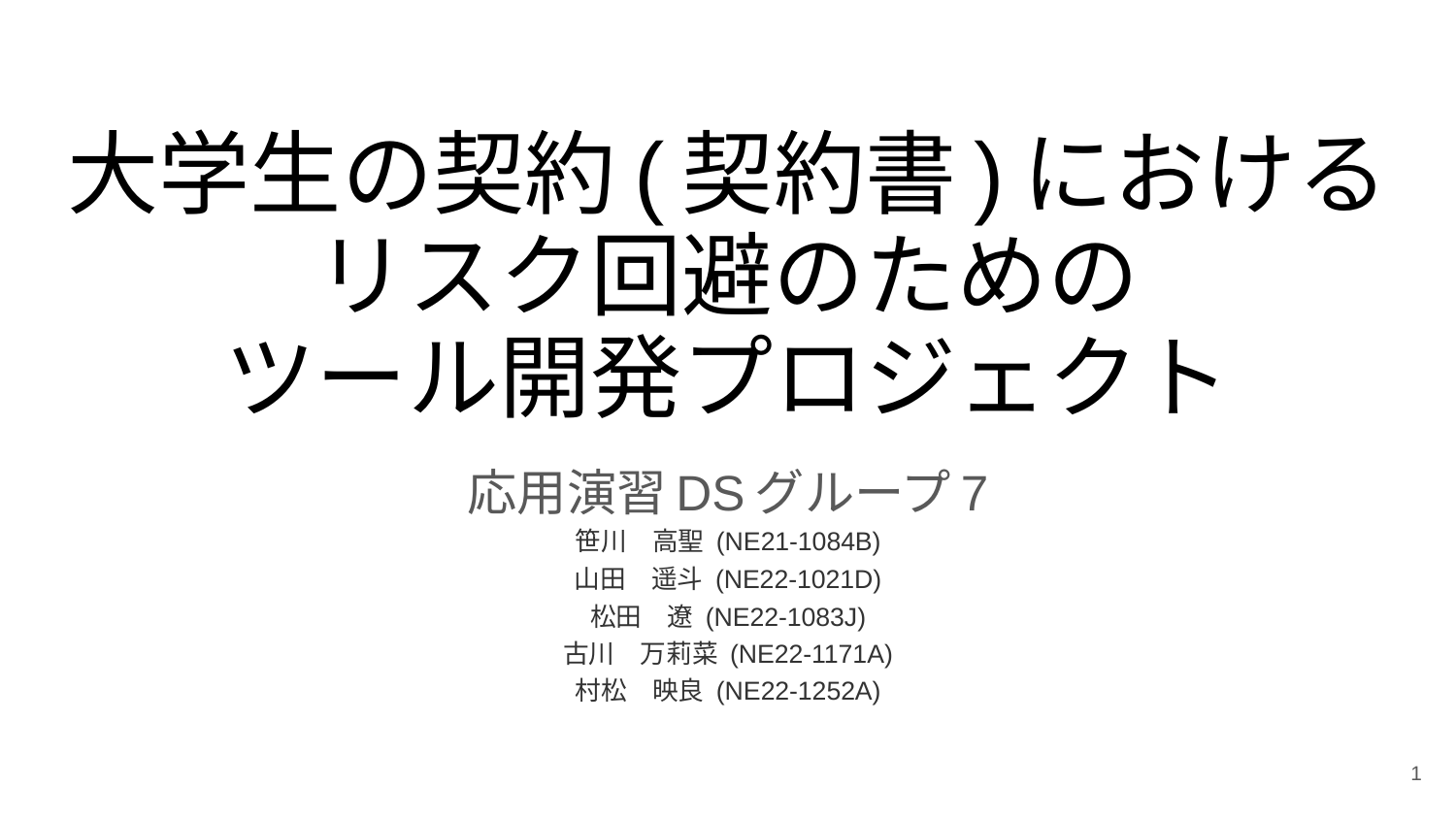

# 大学生の契約(契約書)における
リスク回避のための
ツール開発プロジェクト
応用演習DSグループ7
笹川　高聖 (NE21-1084B)
山田　遥斗 (NE22-1021D)
松田　遼 (NE22-1083J)
古川　万莉菜 (NE22-1171A)
村松　映良 (NE22-1252A)
1